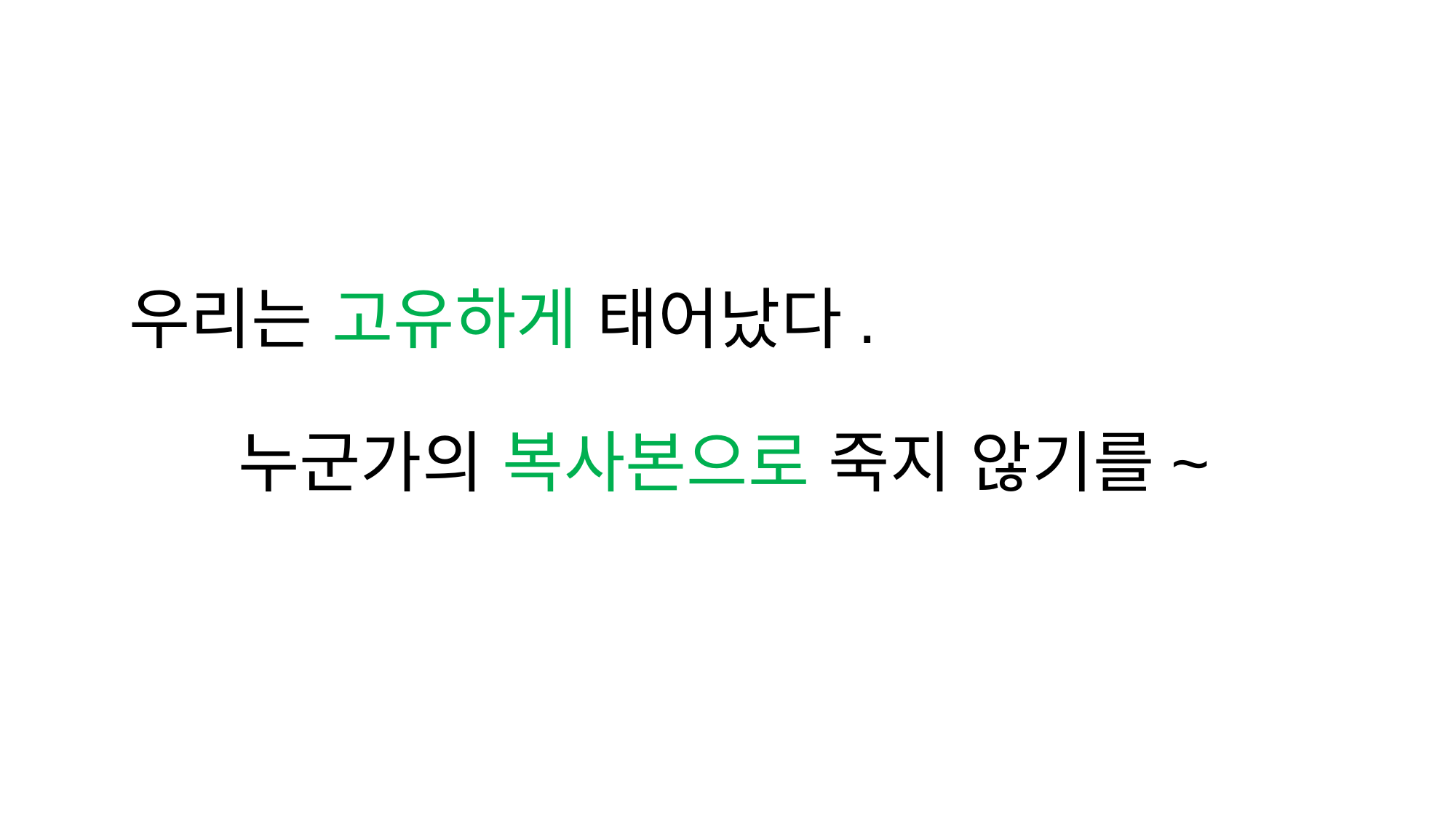

# 우리는 고유하게 태어났다. 누군가의 복사본으로 죽지 않기를~